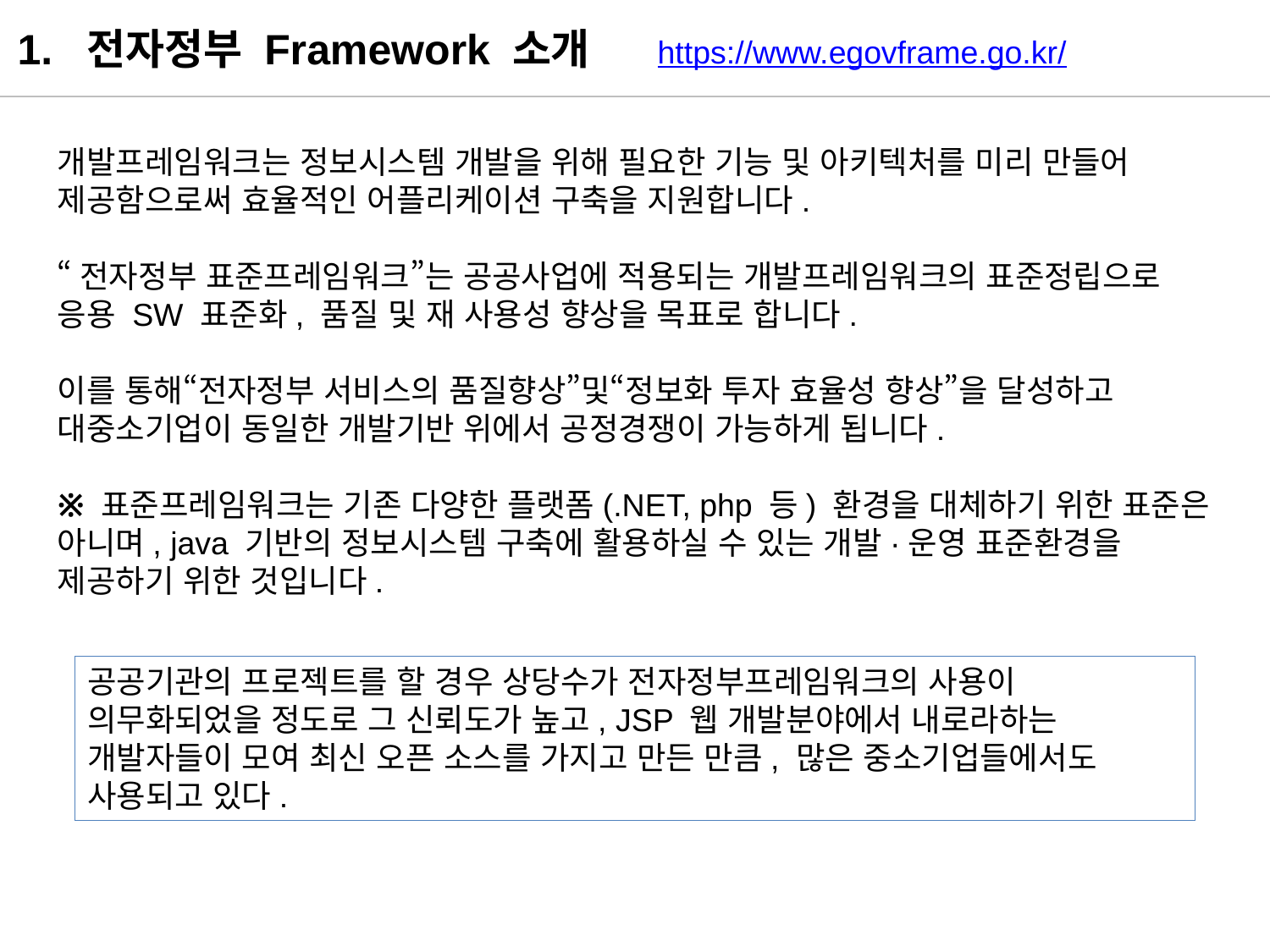

1.  전자정부 Framework 소개
https://www.egovframe.go.kr/
개발프레임워크는 정보시스템 개발을 위해 필요한 기능 및 아키텍처를 미리 만들어 제공함으로써 효율적인 어플리케이션 구축을 지원합니다.

“전자정부 표준프레임워크”는 공공사업에 적용되는 개발프레임워크의 표준정립으로 응용 SW 표준화, 품질 및 재 사용성 향상을 목표로 합니다.

이를 통해“전자정부 서비스의 품질향상”및“정보화 투자 효율성 향상”을 달성하고 대중소기업이 동일한 개발기반 위에서 공정경쟁이 가능하게 됩니다.
※ 표준프레임워크는 기존 다양한 플랫폼(.NET, php 등) 환경을 대체하기 위한 표준은 아니며, java 기반의 정보시스템 구축에 활용하실 수 있는 개발·운영 표준환경을 제공하기 위한 것입니다.

공공기관의 프로젝트를 할 경우 상당수가 전자정부프레임워크의 사용이 의무화되었을 정도로 그 신뢰도가 높고, JSP 웹 개발분야에서 내로라하는 개발자들이 모여 최신 오픈 소스를 가지고 만든 만큼, 많은 중소기업들에서도 사용되고 있다.